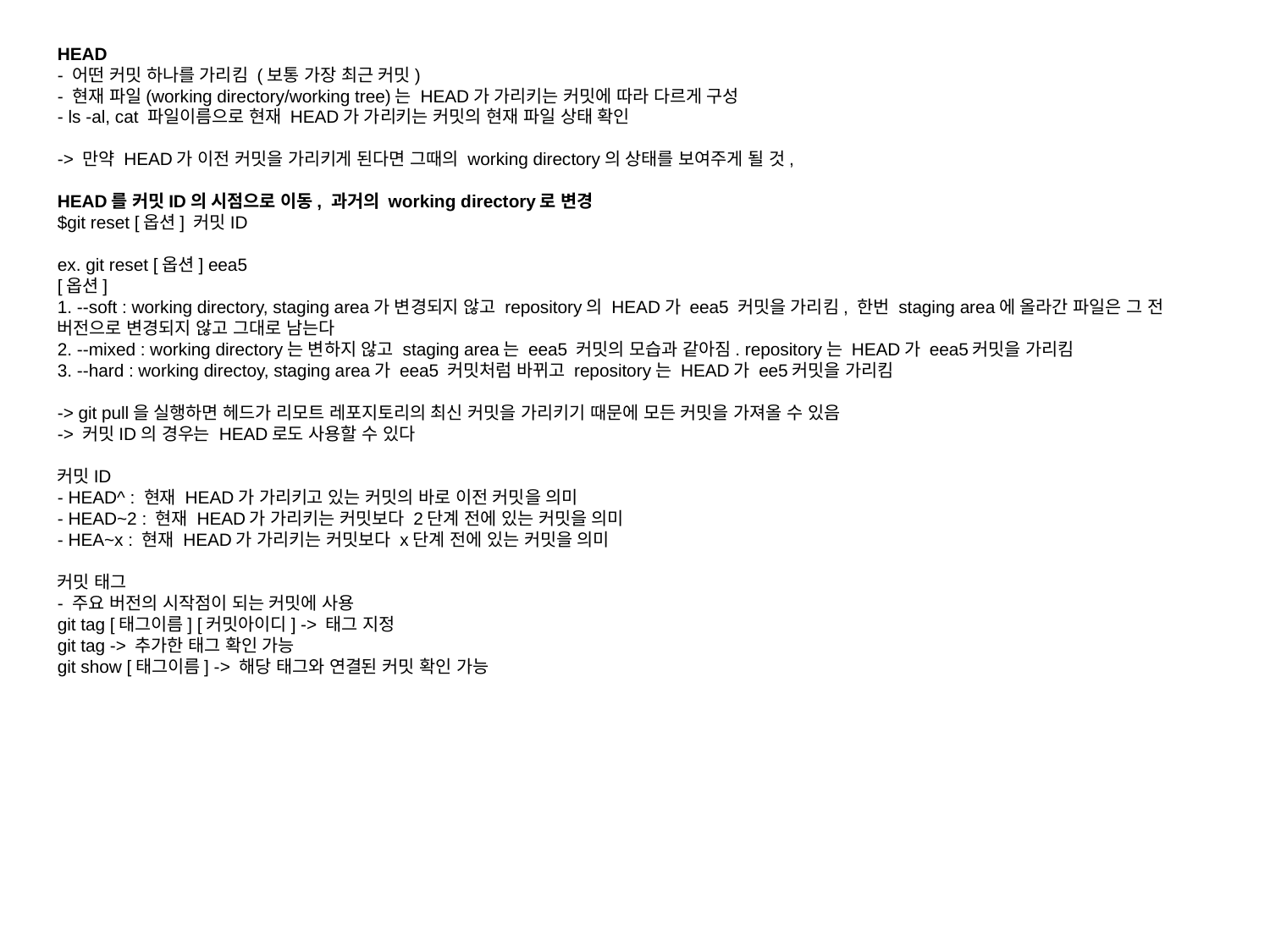

HEAD
- 어떤 커밋 하나를 가리킴 (보통 가장 최근 커밋)
- 현재 파일(working directory/working tree)는 HEAD가 가리키는 커밋에 따라 다르게 구성
- ls -al, cat 파일이름으로 현재 HEAD가 가리키는 커밋의 현재 파일 상태 확인

-> 만약 HEAD가 이전 커밋을 가리키게 된다면 그때의 working directory의 상태를 보여주게 될 것,

HEAD를 커밋ID의 시점으로 이동, 과거의 working directory로 변경
$git reset [옵션] 커밋ID

ex. git reset [옵션] eea5
[옵션]
1. --soft : working directory, staging area가 변경되지 않고 repository의 HEAD가 eea5 커밋을 가리킴, 한번 staging area에 올라간 파일은 그 전 버전으로 변경되지 않고 그대로 남는다
2. --mixed : working directory는 변하지 않고 staging area는 eea5 커밋의 모습과 같아짐. repository는 HEAD가 eea5커밋을 가리킴
3. --hard : working directoy, staging area가 eea5 커밋처럼 바뀌고 repository는 HEAD가 ee5커밋을 가리킴

-> git pull을 실행하면 헤드가 리모트 레포지토리의 최신 커밋을 가리키기 때문에 모든 커밋을 가져올 수 있음
-> 커밋ID의 경우는 HEAD로도 사용할 수 있다

커밋ID
- HEAD^ : 현재 HEAD가 가리키고 있는 커밋의 바로 이전 커밋을 의미
- HEAD~2 : 현재 HEAD가 가리키는 커밋보다 2단계 전에 있는 커밋을 의미
- HEA~x : 현재 HEAD가 가리키는 커밋보다 x단계 전에 있는 커밋을 의미

커밋 태그
- 주요 버전의 시작점이 되는 커밋에 사용
git tag [태그이름] [커밋아이디] -> 태그 지정
git tag -> 추가한 태그 확인 가능
git show [태그이름] -> 해당 태그와 연결된 커밋 확인 가능